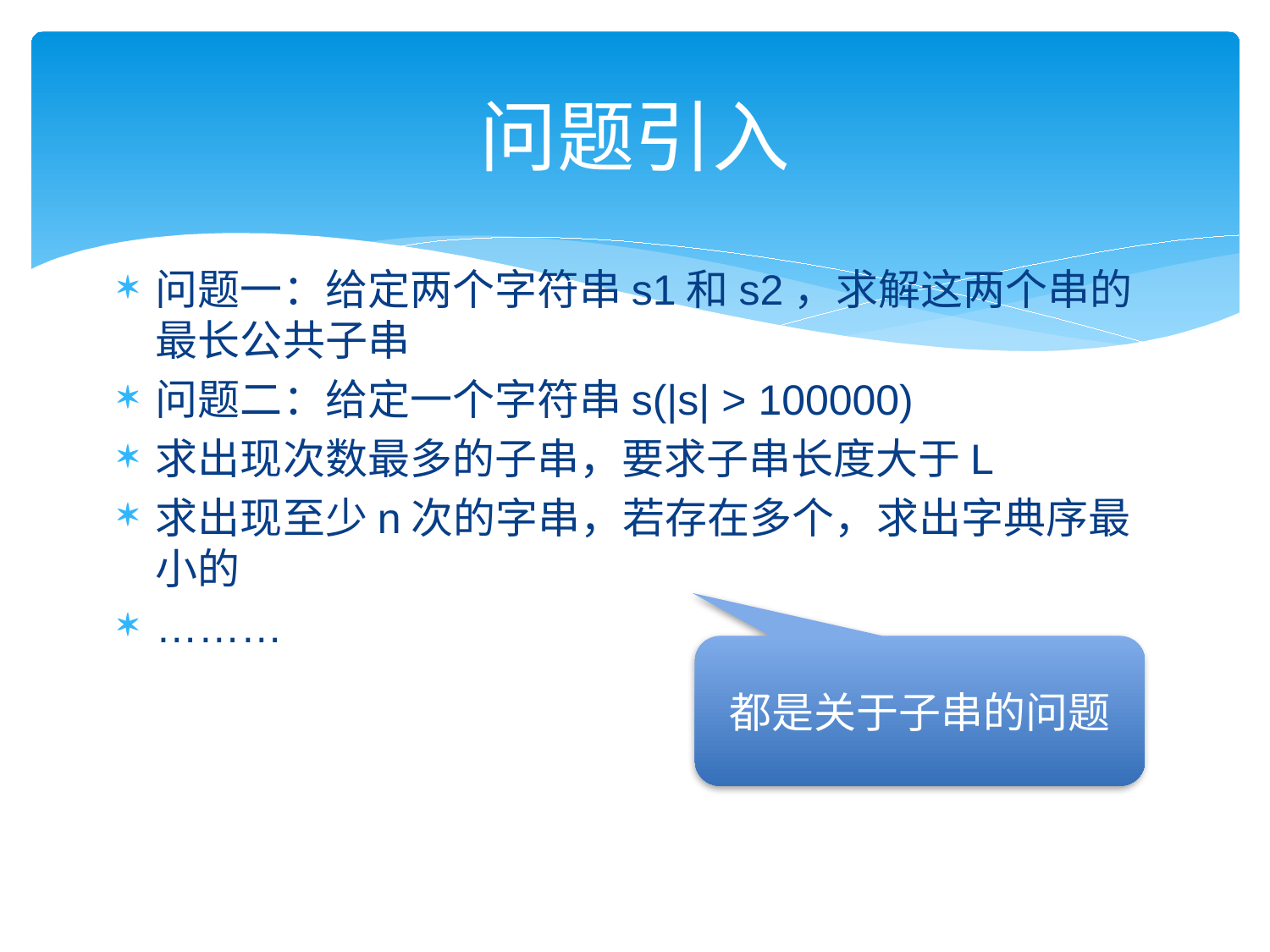

# 问题引入
问题一：给定两个字符串s1和s2，求解这两个串的最长公共子串
问题二：给定一个字符串s(|s| > 100000)
求出现次数最多的子串，要求子串长度大于L
求出现至少n次的字串，若存在多个，求出字典序最小的
………

都是关于子串的问题